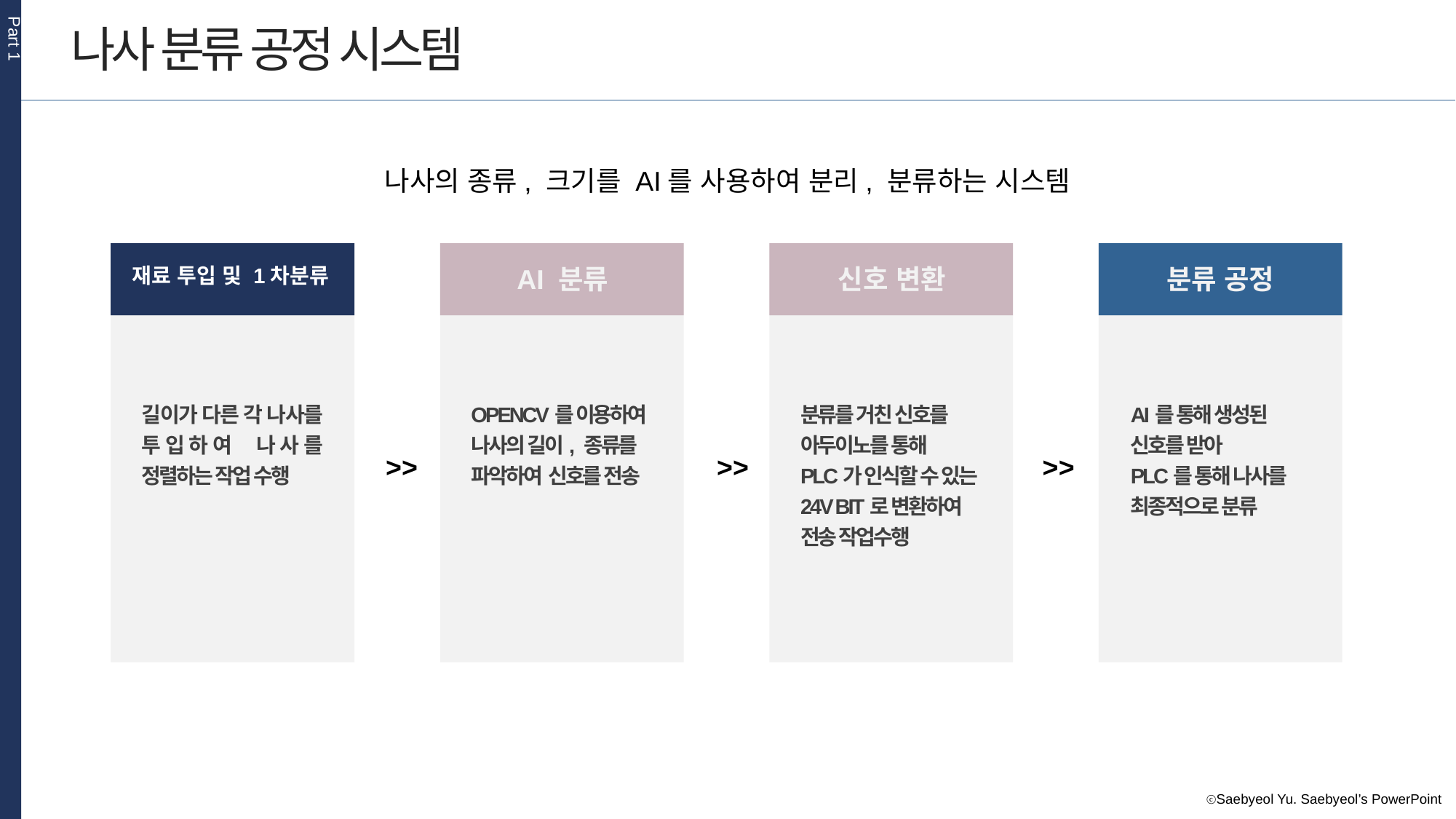

Part 1
나사 분류 공정 시스템
나사의 종류, 크기를 AI를 사용하여 분리, 분류하는 시스템

재료 투입 및 1차분류
AI 분류
신호 변환
분류 공정
길이가 다른 각 나사를 투입하여  나사를 정렬하는 작업 수행
OPENCV를 이용하여
나사의 길이, 종류를
파악하여  신호를 전송
분류를 거친 신호를
아두이노를 통해
PLC가 인식할 수 있는
24V BIT로 변환하여
전송 작업수행
AI를 통해 생성된
신호를 받아
PLC를 통해 나사를
최종적으로 분류
>>
>>
>>